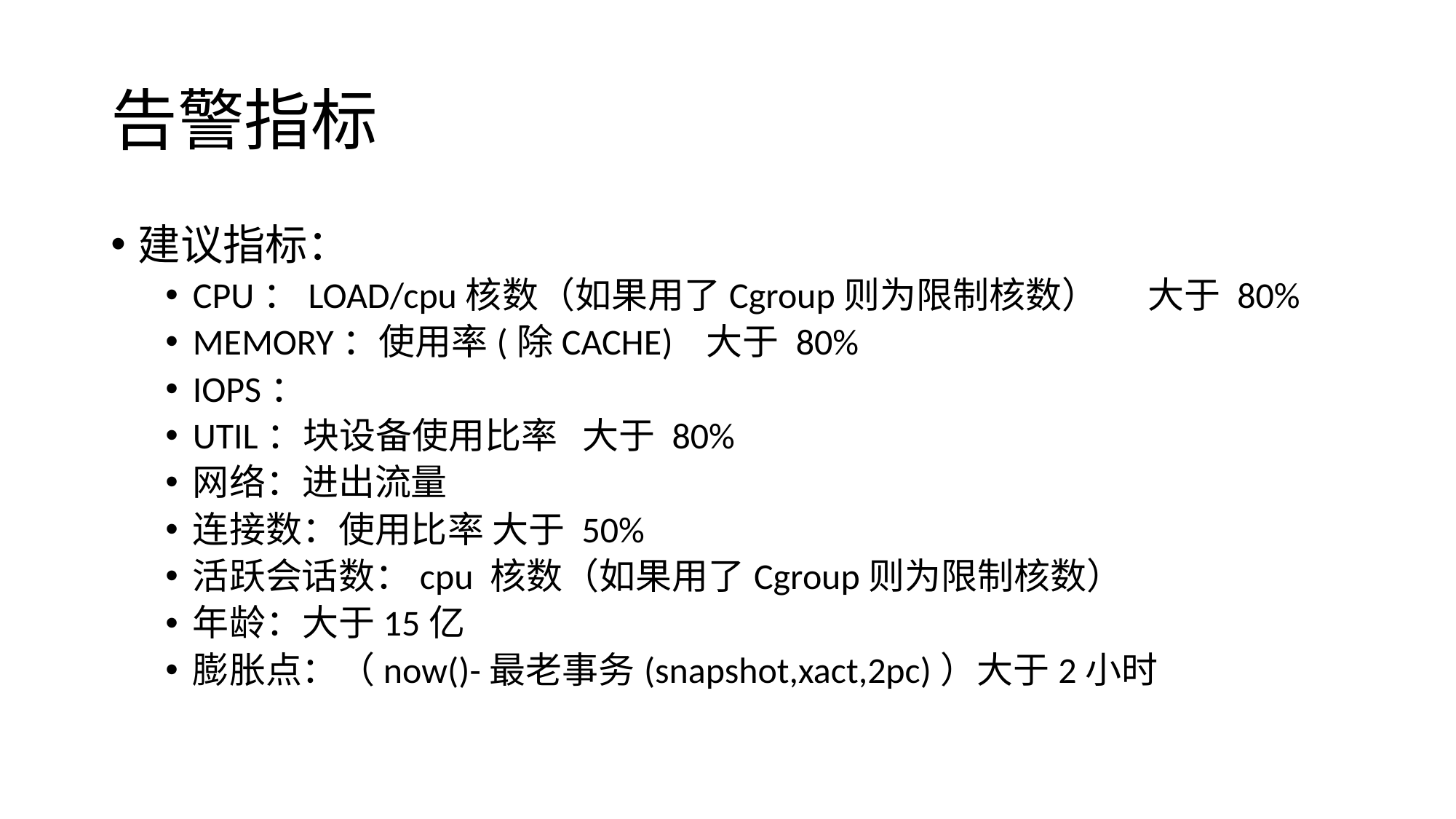

# 告警指标
建议指标：
CPU：LOAD/cpu核数（如果用了Cgroup则为限制核数）      大于 80%
MEMORY：使用率(除CACHE)   大于 80%
IOPS：
UTIL：块设备使用比率   大于 80%
网络：进出流量
连接数：使用比率 大于 50%
活跃会话数：cpu 核数（如果用了Cgroup则为限制核数）
年龄：大于15亿
膨胀点：（now()-最老事务(snapshot,xact,2pc)）大于2小时